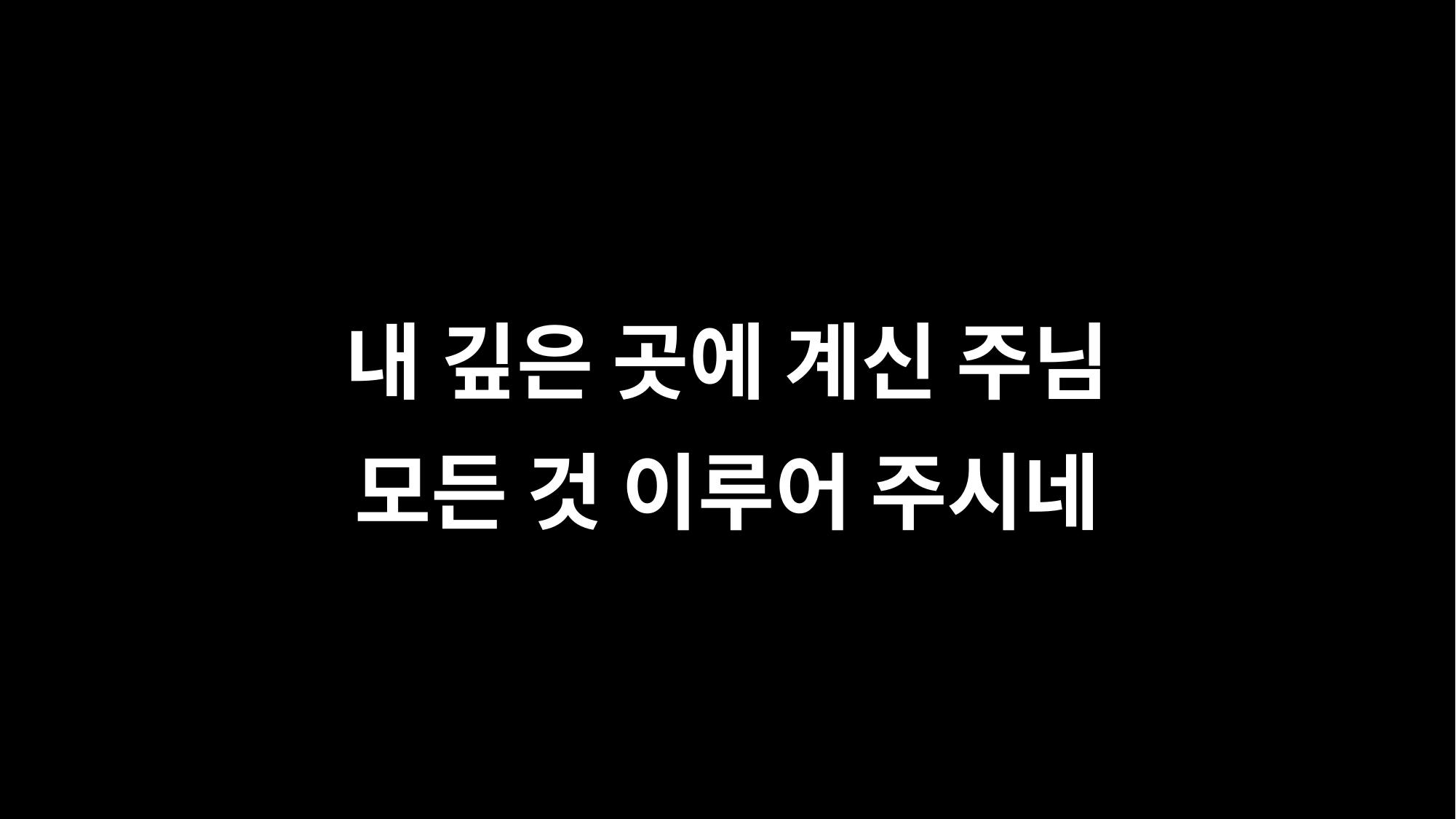

내 깊은 곳에 계신 주님
모든 것 이루어 주시네